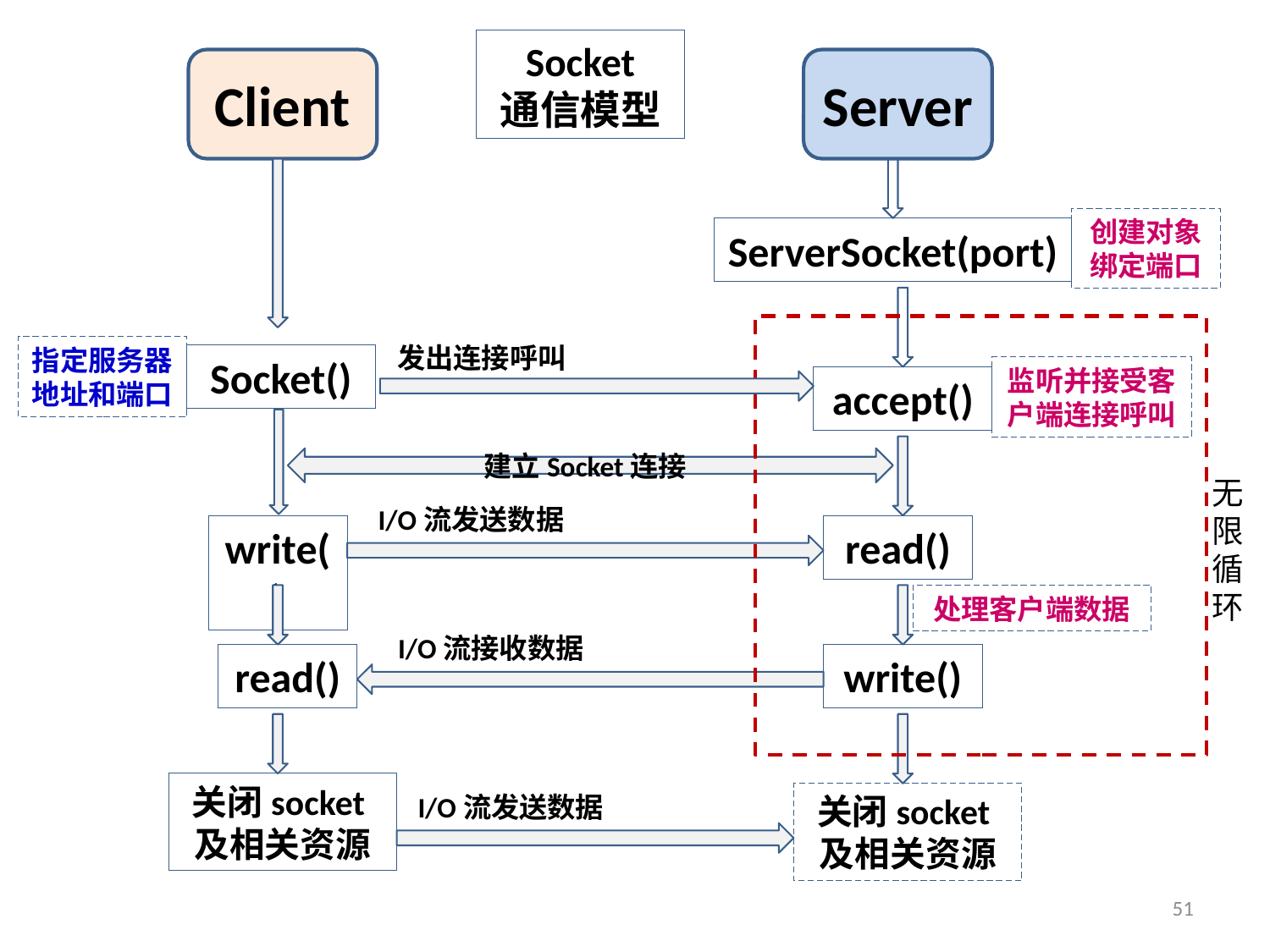

# Socket 通信模型
Client
Server

创建对象
绑定端口
ServerSocket(port)

发出连接呼叫
指定服务器地址和端口
Socket()
监听并接受客户端连接呼叫
accept()

建立Socket连接

无限循环
I/O流发送数据
write()
read()

处理客户端数据
I/O流接收数据
read()
write()

关闭socket及相关资源
I/O流发送数据
关闭socket及相关资源

51